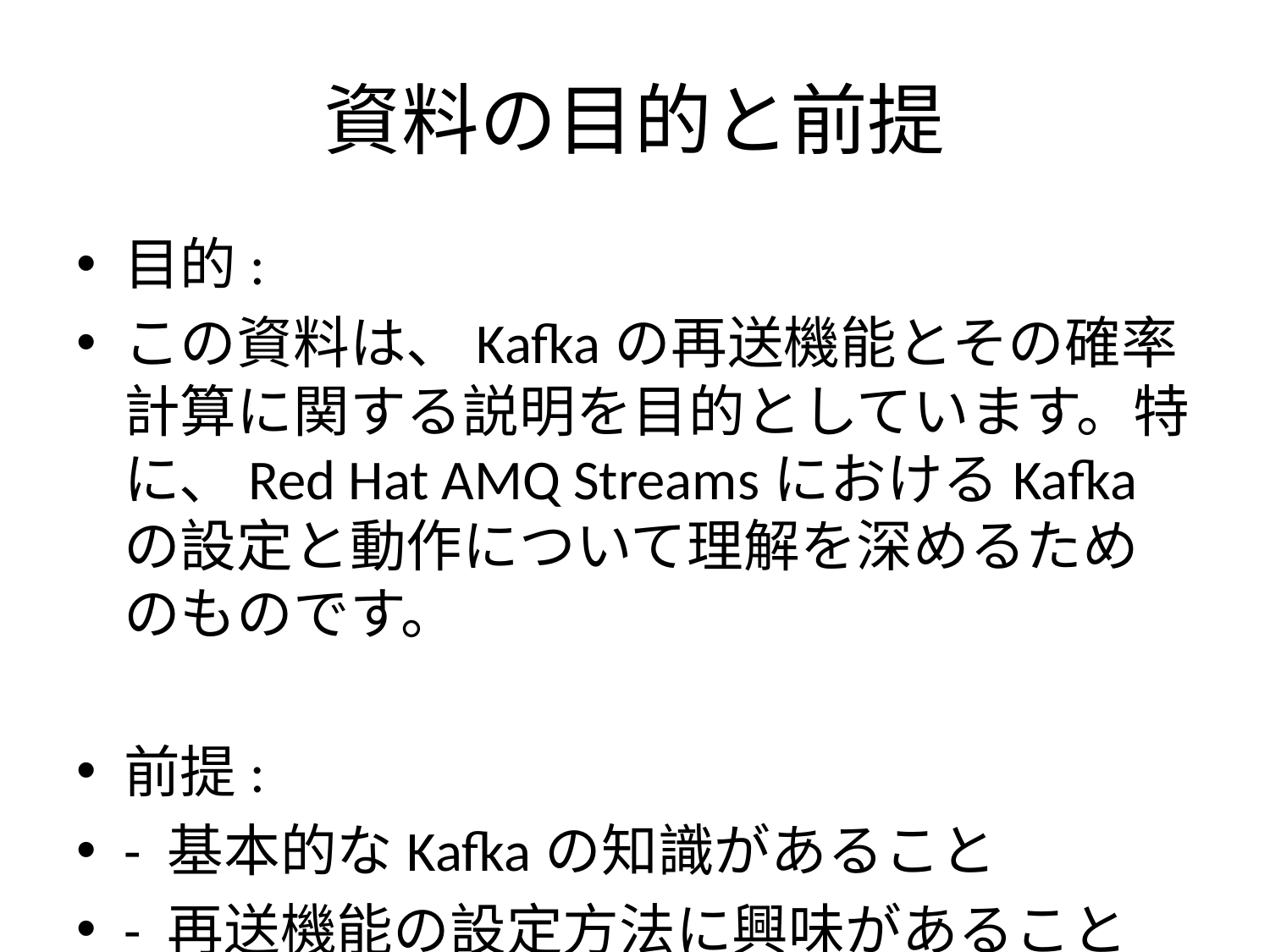

# 資料の目的と前提
目的:
この資料は、Kafkaの再送機能とその確率計算に関する説明を目的としています。特に、Red Hat AMQ StreamsにおけるKafkaの設定と動作について理解を深めるためのものです。

前提:
- 基本的なKafkaの知識があること
- 再送機能の設定方法に興味があること
- 確率計算に基づく再送試行の理解が求められること